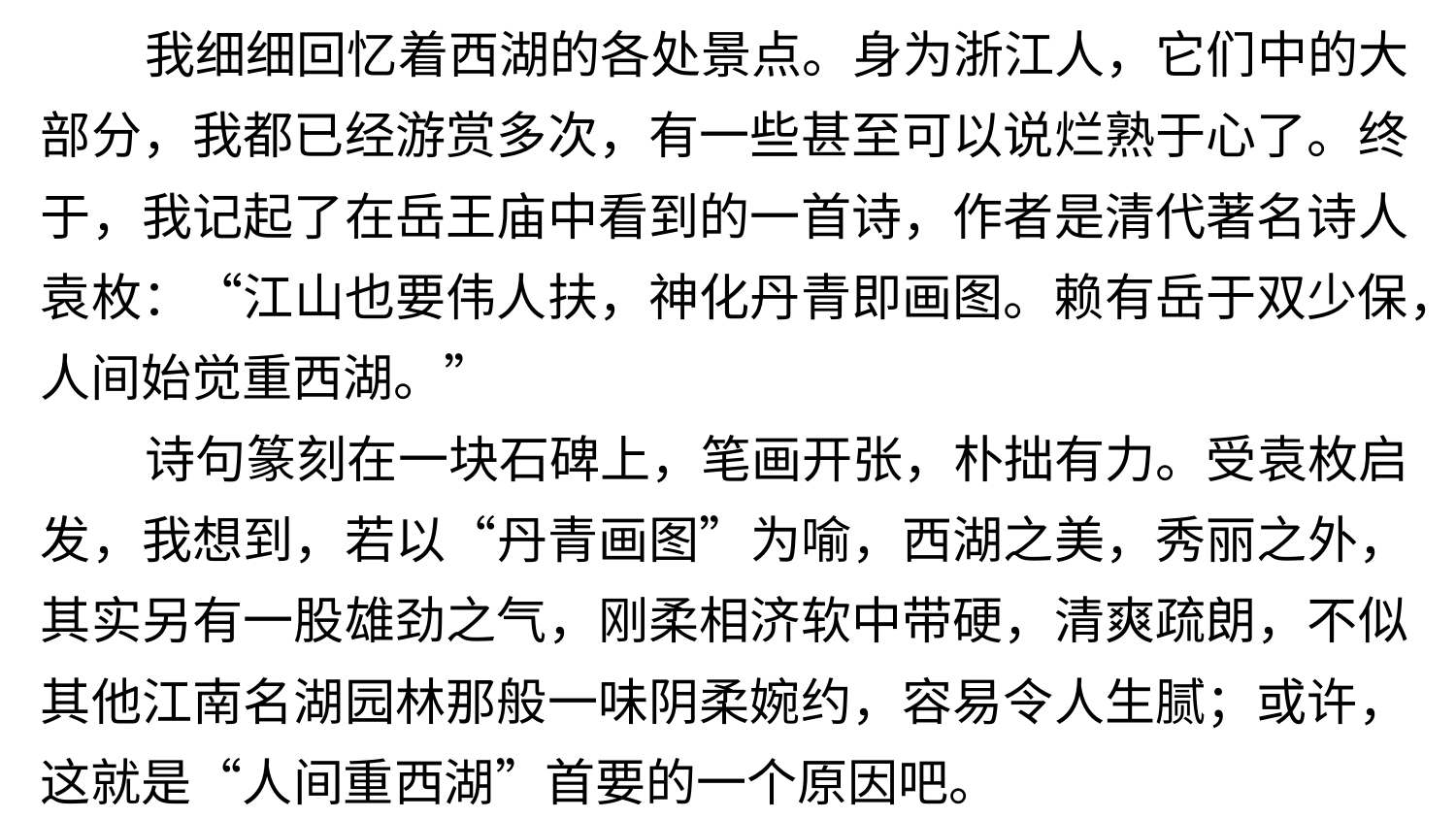

我细细回忆着西湖的各处景点。身为浙江人，它们中的大部分，我都已经游赏多次，有一些甚至可以说烂熟于心了。终于，我记起了在岳王庙中看到的一首诗，作者是清代著名诗人袁枚：“江山也要伟人扶，神化丹青即画图。赖有岳于双少保，人间始觉重西湖。”
        诗句篆刻在一块石碑上，笔画开张，朴拙有力。受袁枚启发，我想到，若以“丹青画图”为喻，西湖之美，秀丽之外，其实另有一股雄劲之气，刚柔相济软中带硬，清爽疏朗，不似其他江南名湖园林那般一味阴柔婉约，容易令人生腻；或许，这就是“人间重西湖”首要的一个原因吧。